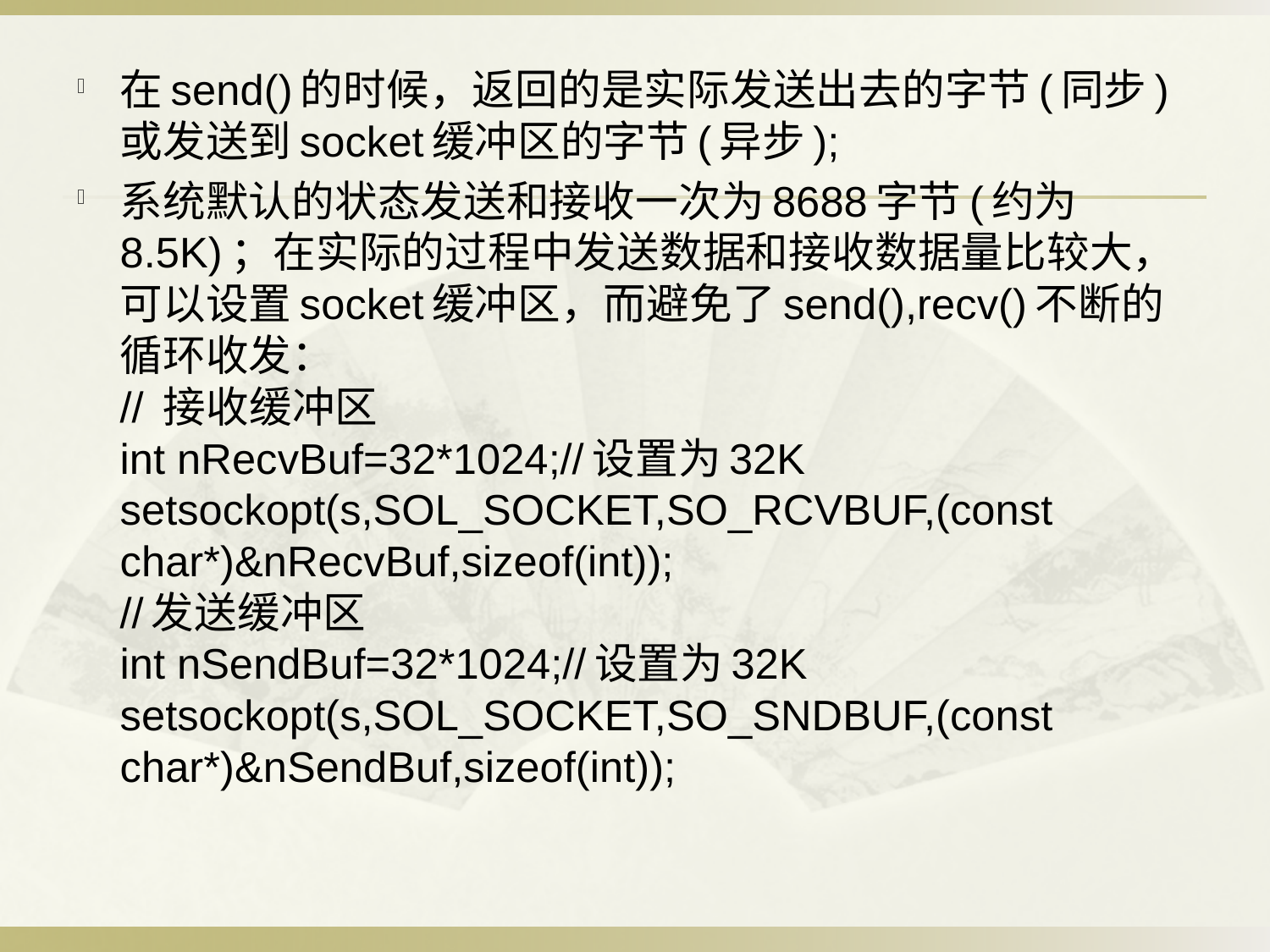

在send()的时候，返回的是实际发送出去的字节(同步)或发送到socket缓冲区的字节(异步);
系统默认的状态发送和接收一次为8688字节(约为8.5K)；在实际的过程中发送数据和接收数据量比较大，可以设置socket缓冲区，而避免了send(),recv()不断的循环收发：
// 接收缓冲区
int nRecvBuf=32*1024;//设置为32K
setsockopt(s,SOL_SOCKET,SO_RCVBUF,(const char*)&nRecvBuf,sizeof(int));
//发送缓冲区
int nSendBuf=32*1024;//设置为32K
setsockopt(s,SOL_SOCKET,SO_SNDBUF,(const char*)&nSendBuf,sizeof(int));